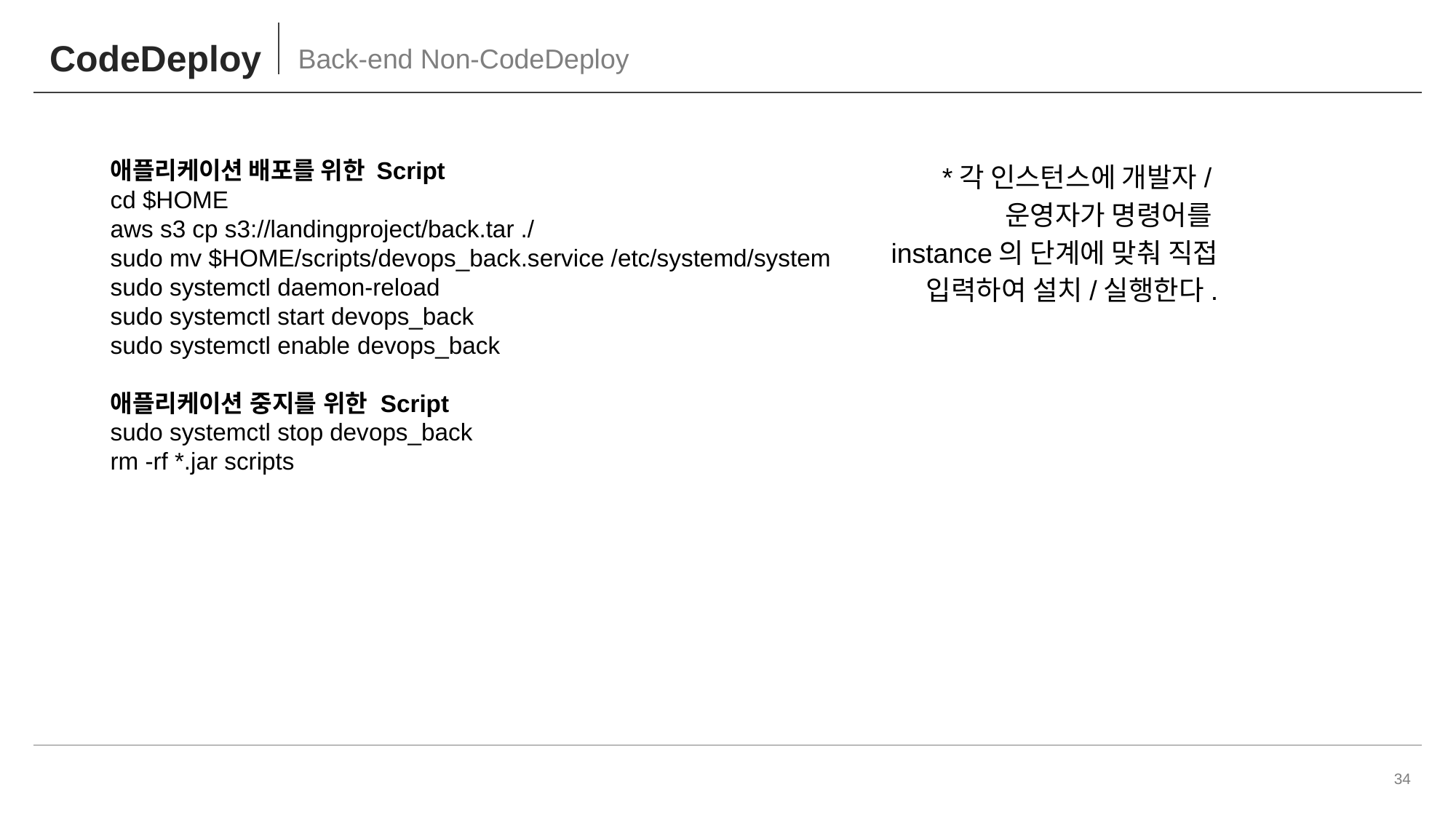

# CodeDeploy
Back-end Non-CodeDeploy
애플리케이션 배포를 위한 Script
cd $HOME
aws s3 cp s3://landingproject/back.tar ./
sudo mv $HOME/scripts/devops_back.service /etc/systemd/system
sudo systemctl daemon-reload
sudo systemctl start devops_back
sudo systemctl enable devops_back

애플리케이션 중지를 위한 Script
sudo systemctl stop devops_back
rm -rf *.jar scripts
*각 인스턴스에 개발자/운영자가 명령어를
instance의 단계에 맞춰 직접 입력하여 설치/실행한다.